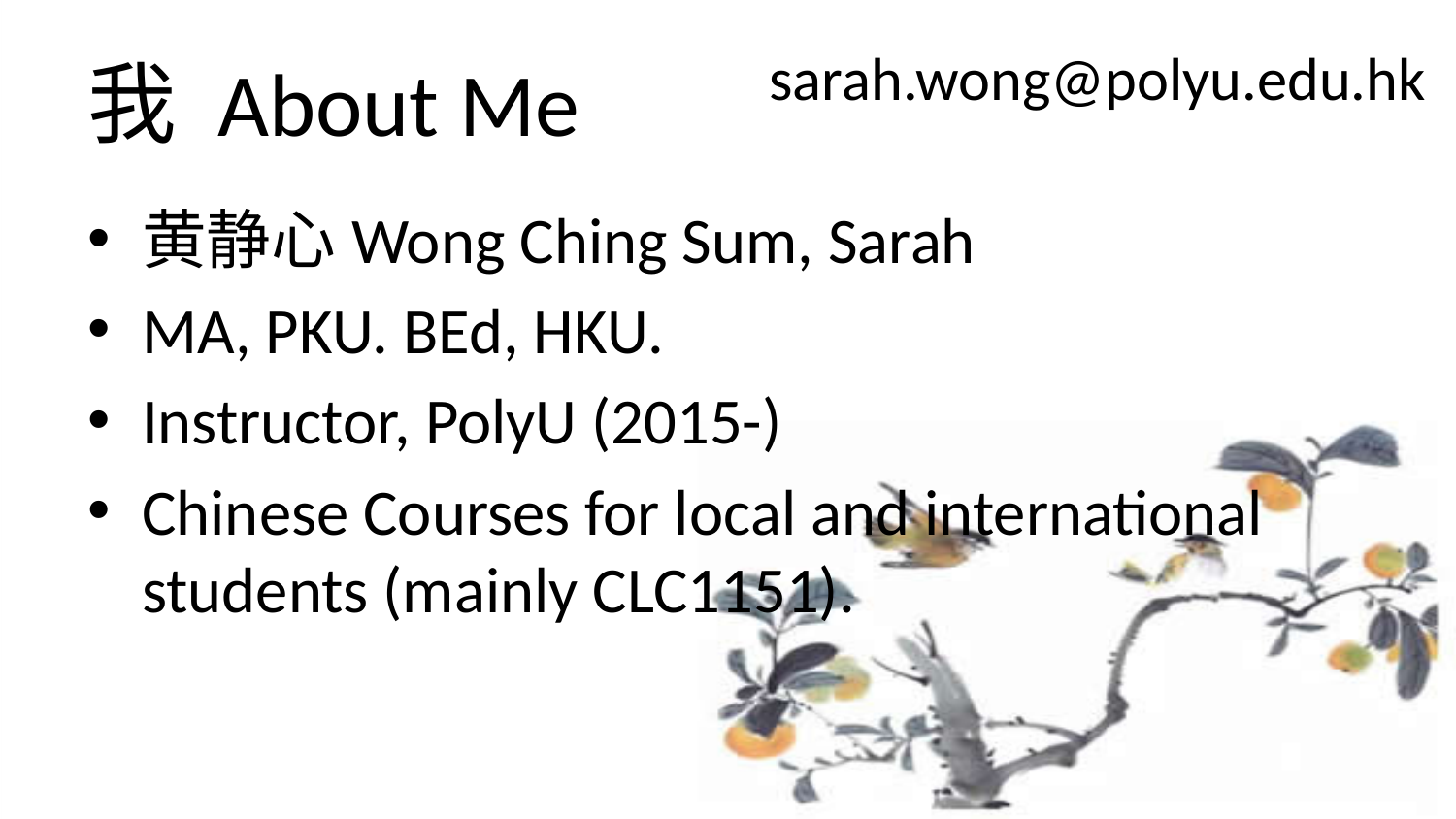

# 我 About Me
sarah.wong@polyu.edu.hk
黄静心Wong Ching Sum, Sarah
MA, PKU. BEd, HKU.
Instructor, PolyU (2015-)
Chinese Courses for local and international students (mainly CLC1151).